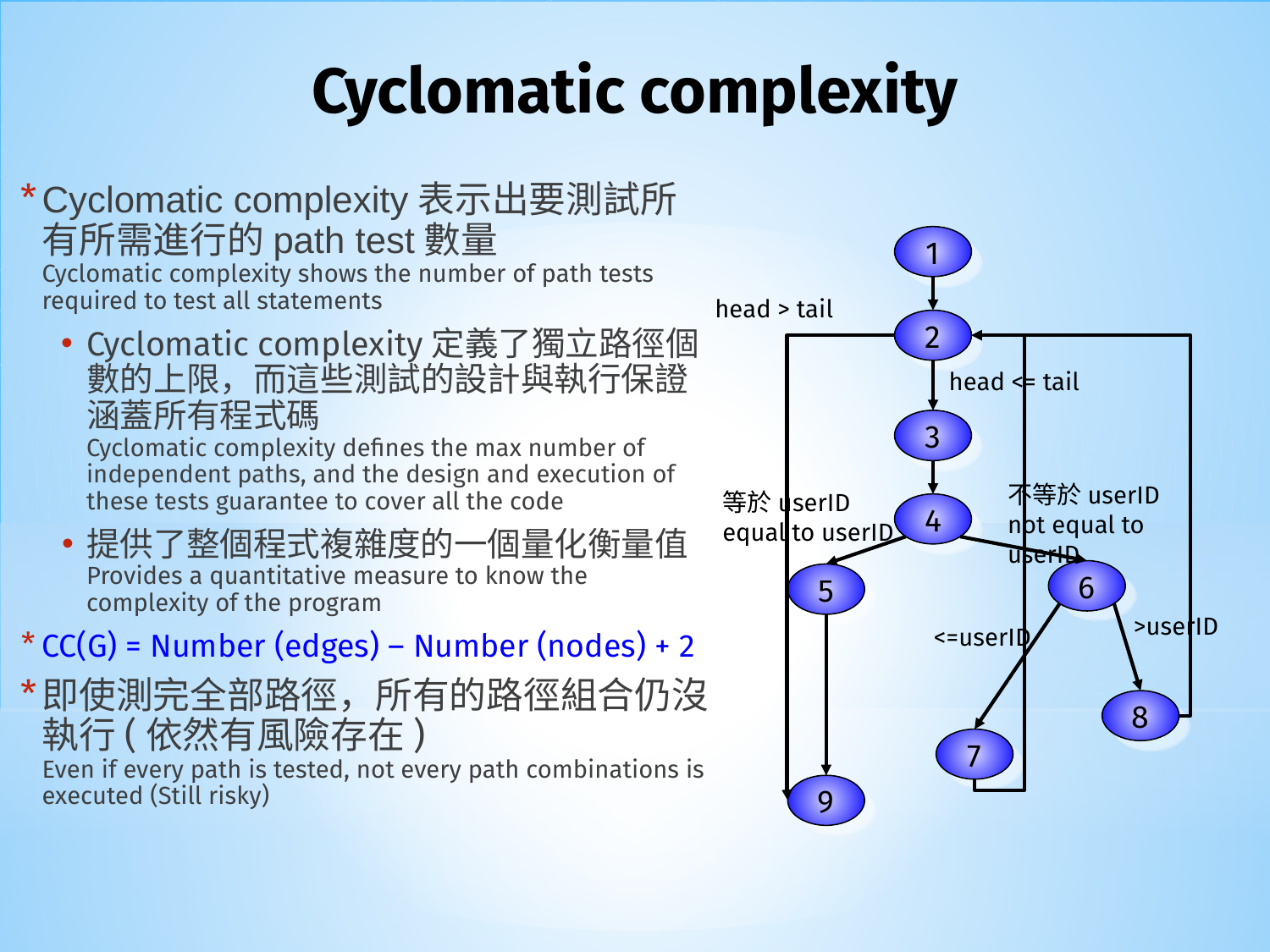

# Cyclomatic complexity
Cyclomatic complexity表示出要測試所有所需進行的path test數量
Cyclomatic complexity shows the number of path tests required to test all statements
Cyclomatic complexity定義了獨立路徑個數的上限，而這些測試的設計與執行保證涵蓋所有程式碼
Cyclomatic complexity defines the max number of independent paths, and the design and execution of these tests guarantee to cover all the code
提供了整個程式複雜度的一個量化衡量值
Provides a quantitative measure to know the complexity of the program
CC(G) = Number (edges) – Number (nodes) + 2
即使測完全部路徑，所有的路徑組合仍沒執行(依然有風險存在)
Even if every path is tested, not every path combinations is executed (Still risky)

1
head > tail
2
head <= tail
3
不等於userID
not equal to userID
等於userID
equal to userID
4
6
5
>userID
<=userID
8
7
9